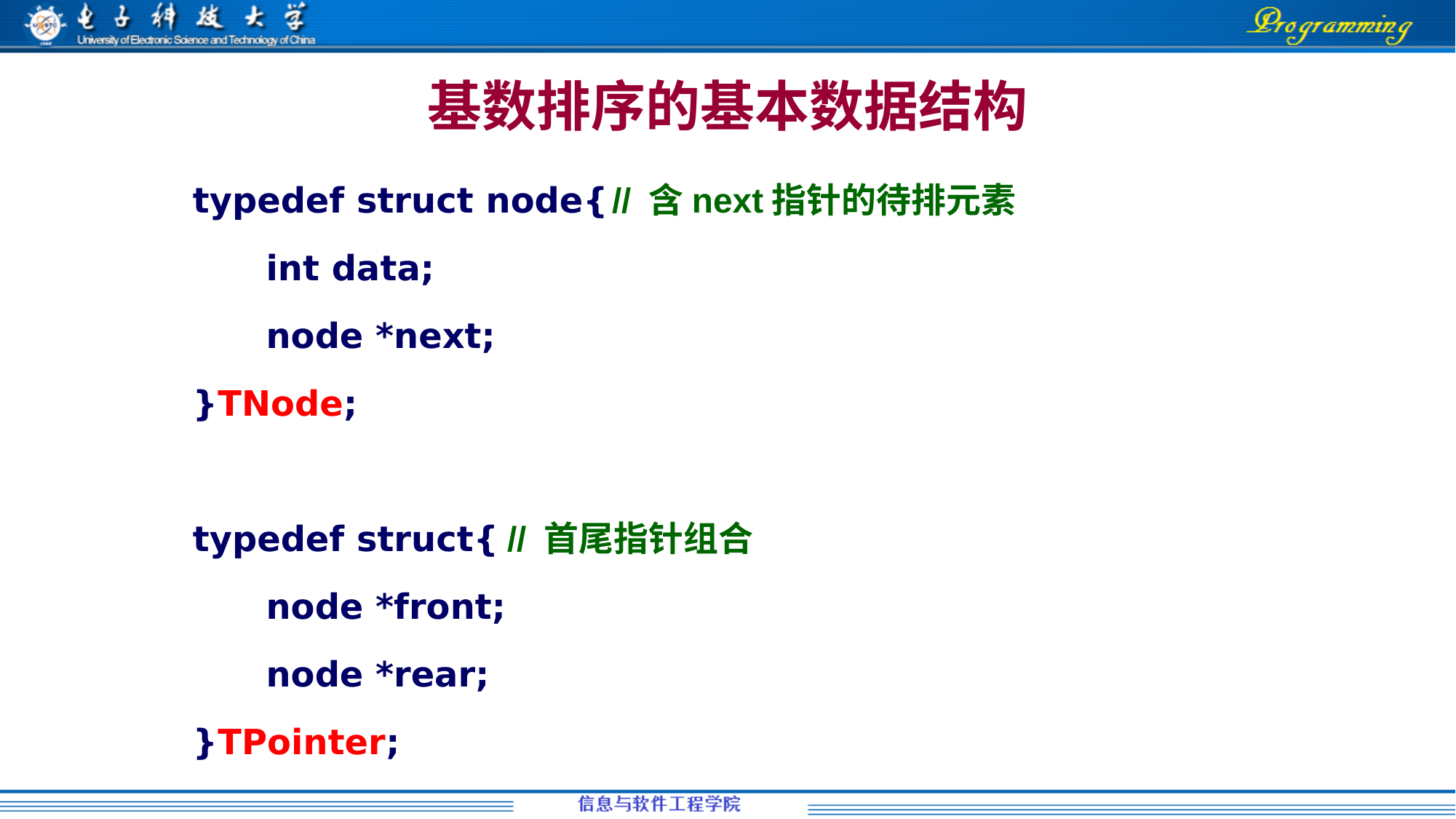

# 基数排序的基本数据结构
typedef struct node{	// 含next指针的待排元素
      int data;
      node *next;
}TNode;

typedef struct{		// 首尾指针组合
      node *front;
      node *rear;
}TPointer;